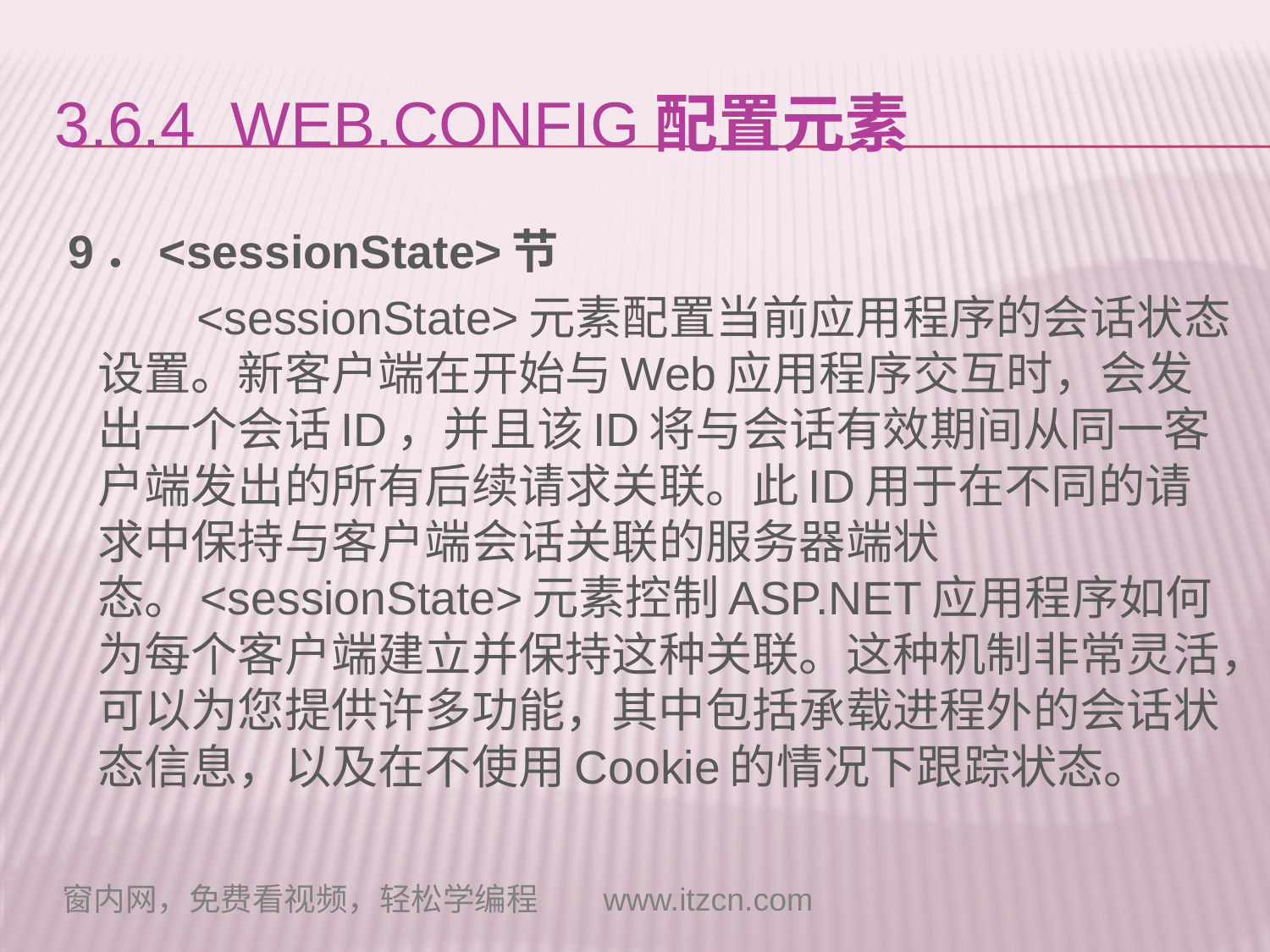

# 3.6.4  Web.config配置元素
 9．<sessionState>节
           <sessionState>元素配置当前应用程序的会话状态设置。新客户端在开始与Web应用程序交互时，会发出一个会话ID，并且该ID将与会话有效期间从同一客户端发出的所有后续请求关联。此ID用于在不同的请求中保持与客户端会话关联的服务器端状态。<sessionState>元素控制ASP.NET应用程序如何为每个客户端建立并保持这种关联。这种机制非常灵活，可以为您提供许多功能，其中包括承载进程外的会话状态信息，以及在不使用Cookie的情况下跟踪状态。